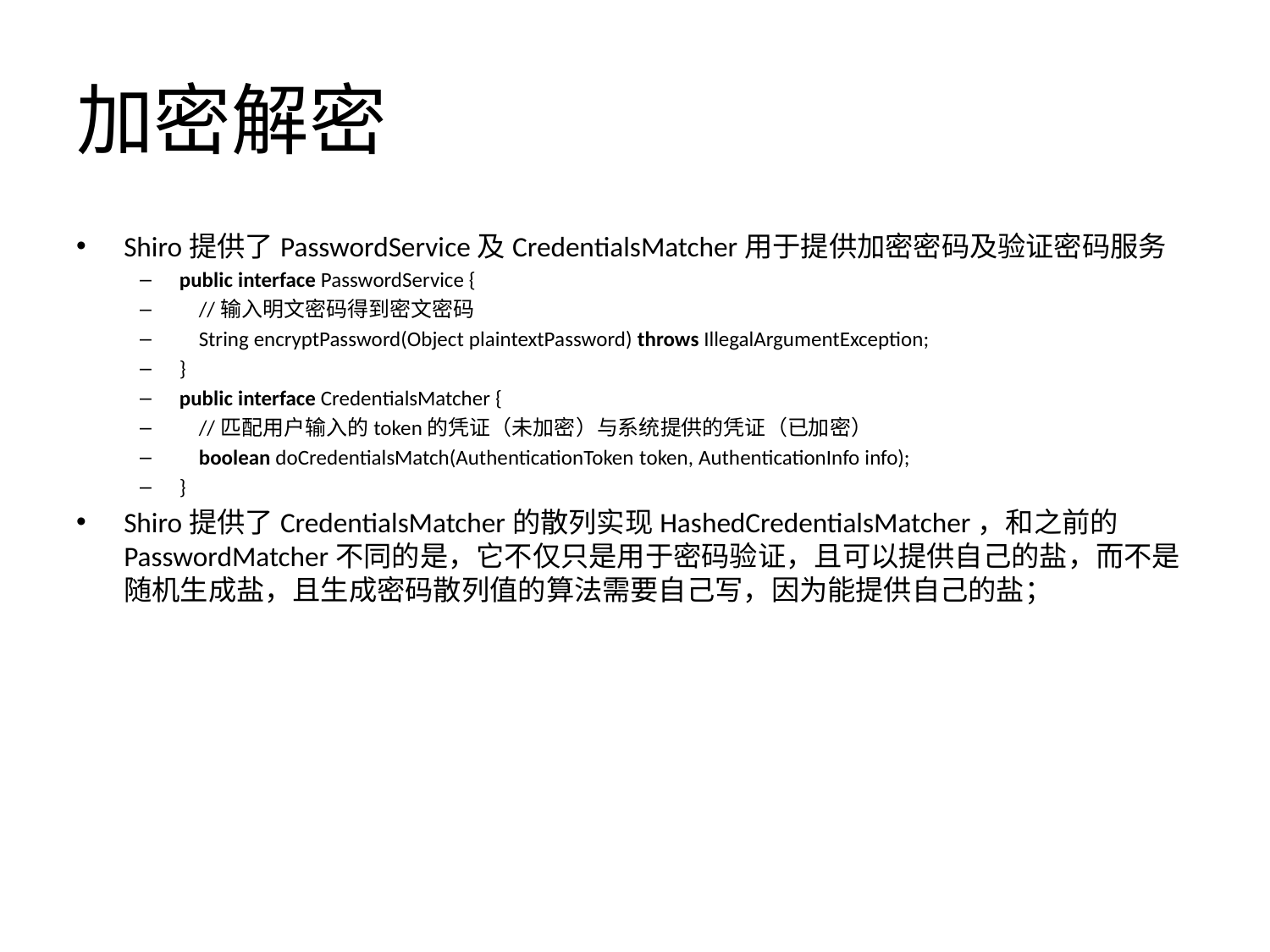

# 加密解密
Shiro提供了PasswordService及CredentialsMatcher用于提供加密密码及验证密码服务
public interface PasswordService {
    //输入明文密码得到密文密码
    String encryptPassword(Object plaintextPassword) throws IllegalArgumentException;
}
public interface CredentialsMatcher {
    //匹配用户输入的token的凭证（未加密）与系统提供的凭证（已加密）
    boolean doCredentialsMatch(AuthenticationToken token, AuthenticationInfo info);
}
Shiro提供了CredentialsMatcher的散列实现HashedCredentialsMatcher，和之前的PasswordMatcher不同的是，它不仅只是用于密码验证，且可以提供自己的盐，而不是随机生成盐，且生成密码散列值的算法需要自己写，因为能提供自己的盐；